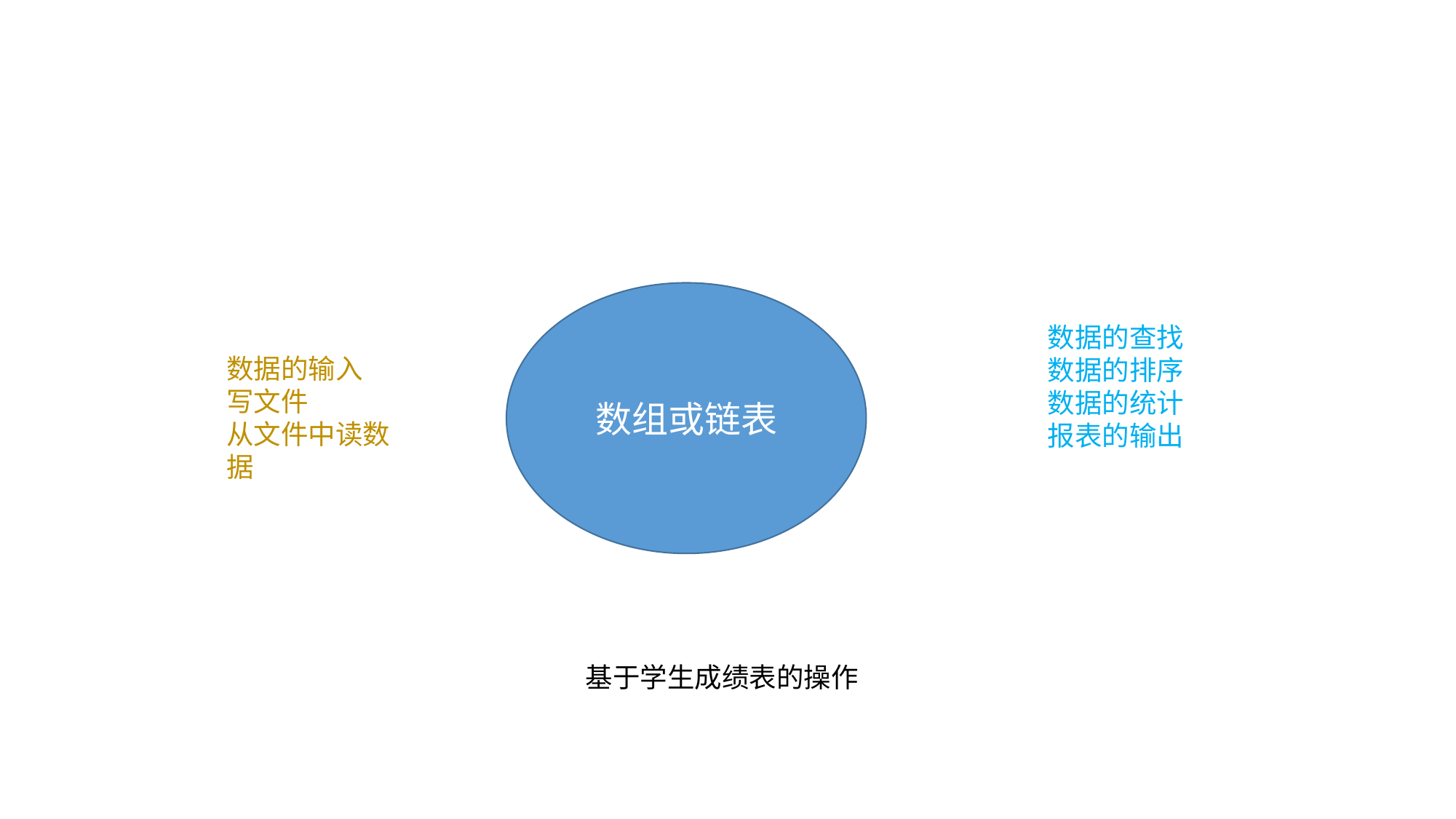

数组或链表
数据的查找
数据的排序
数据的统计
报表的输出
数据的输入
写文件
从文件中读数据
基于学生成绩表的操作